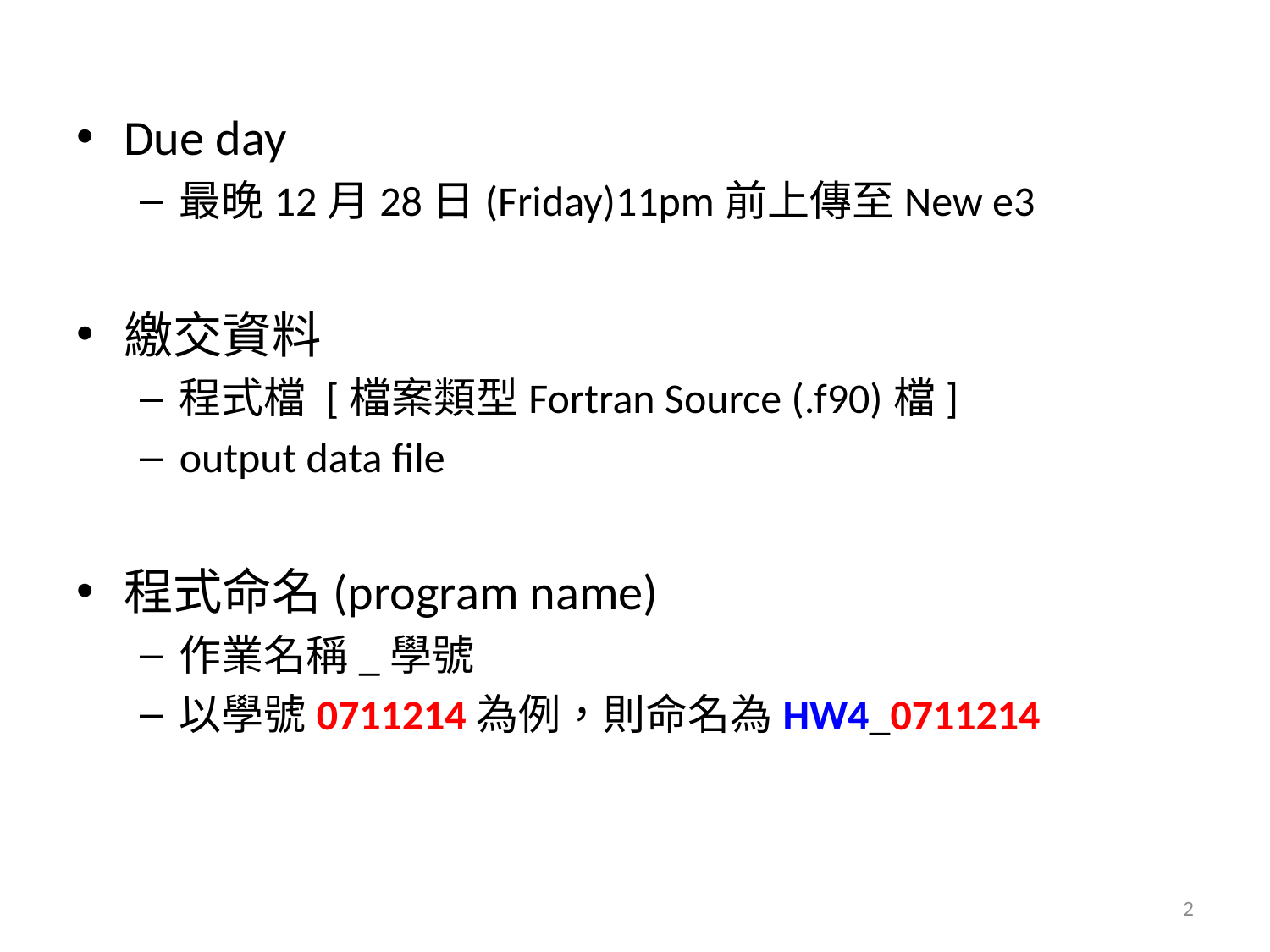

Due day
最晚12月28日(Friday)11pm前上傳至New e3

繳交資料
程式檔 [檔案類型Fortran Source (.f90)檔]
output data file

程式命名(program name)
作業名稱_學號
以學號0711214為例，則命名為HW4_0711214

2